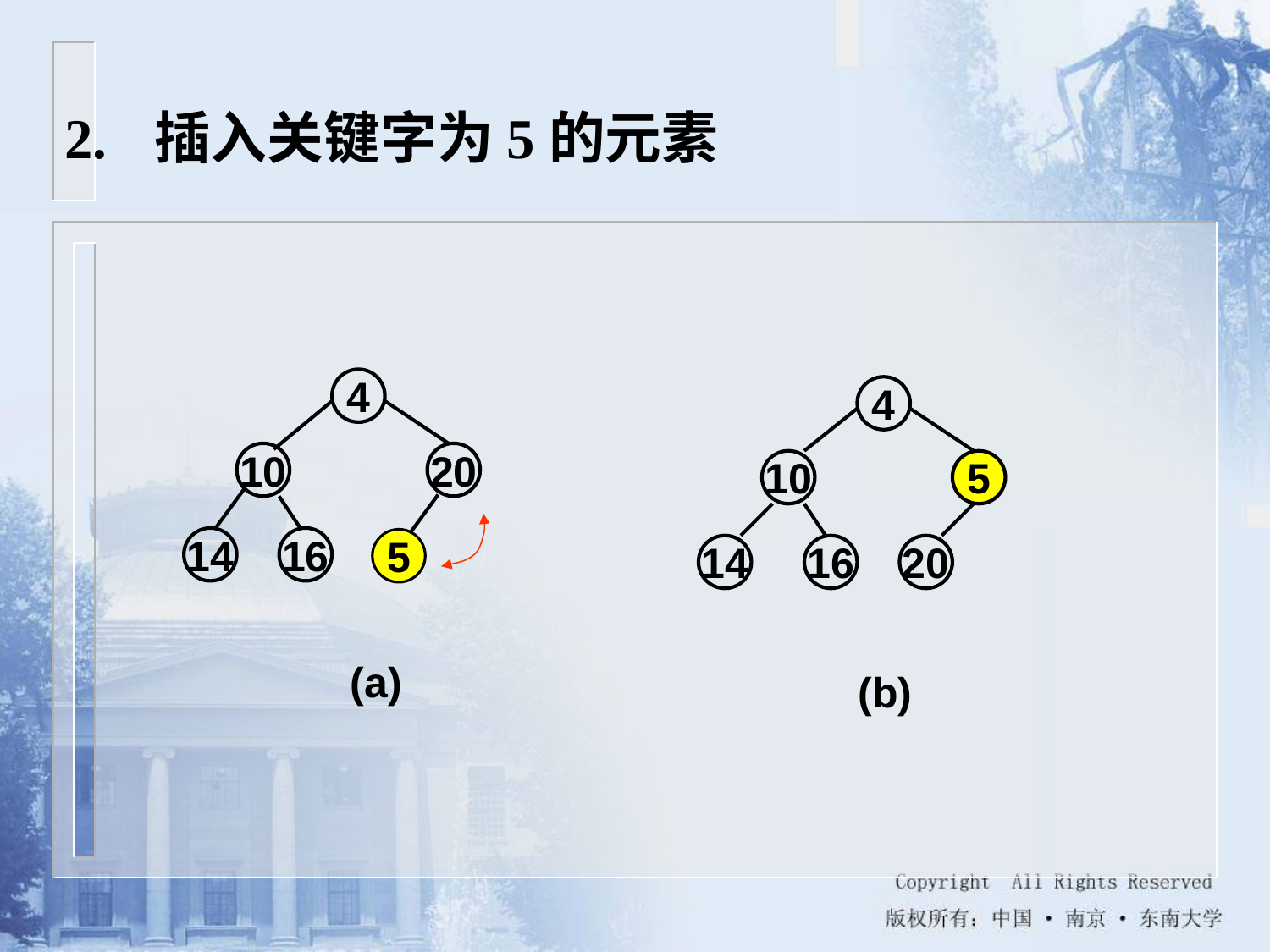

2. 插入关键字为5的元素
4
4

10
20
10
5

14
16
5
14
16
20
(a)
(b)